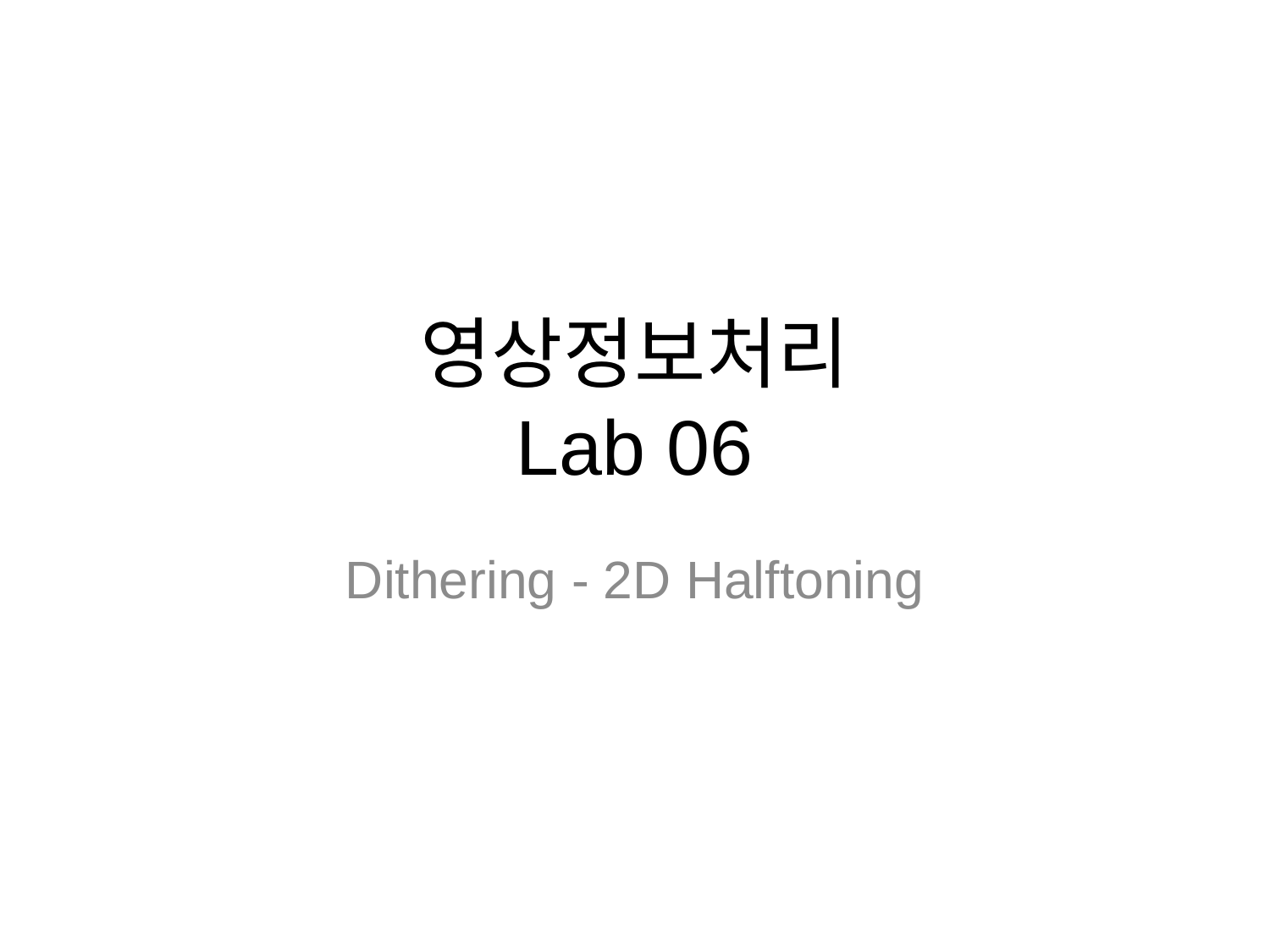

# 영상정보처리 Lab 06
Dithering - 2D Halftoning